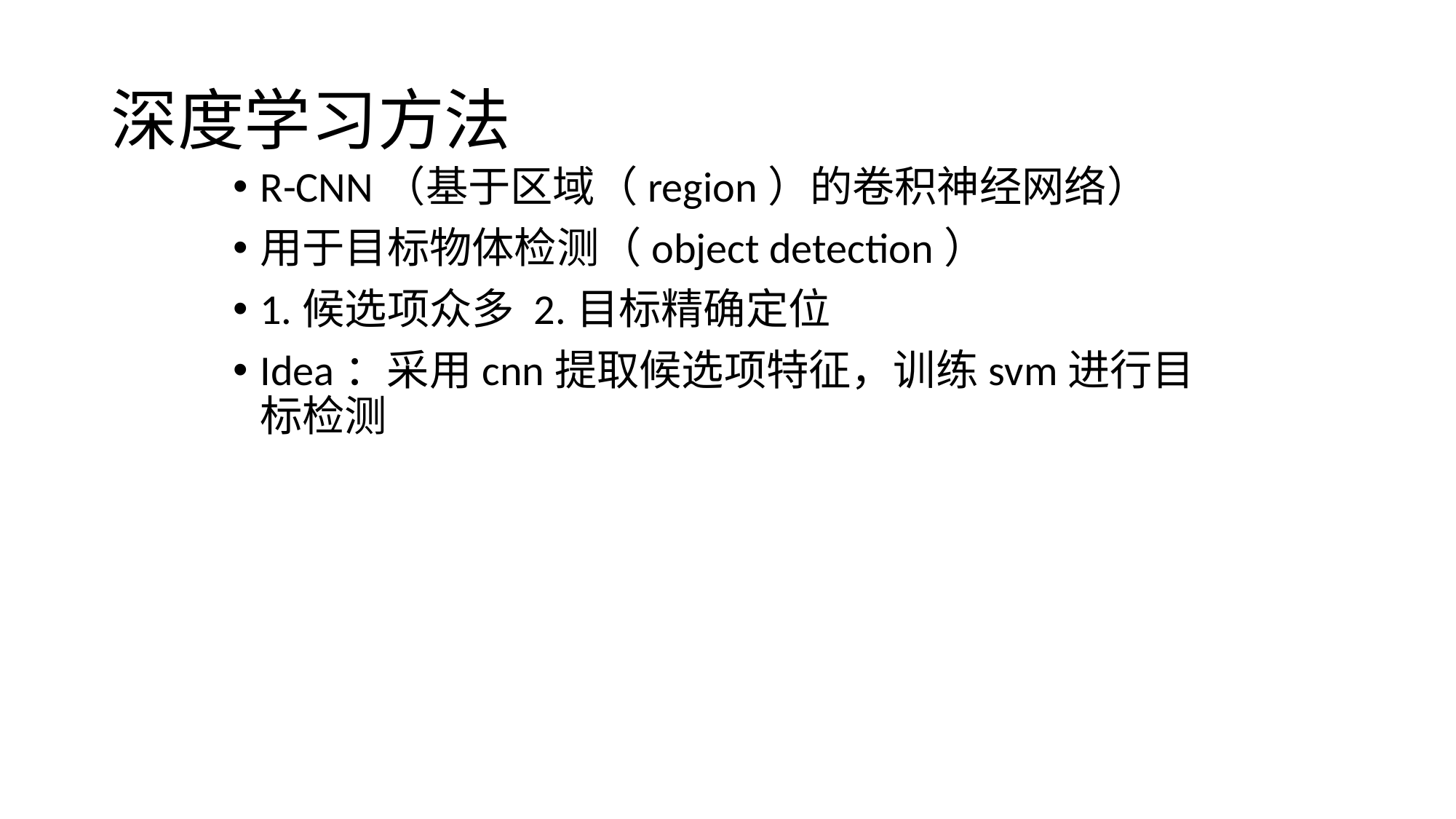

# 深度学习方法
R-CNN（基于区域（region）的卷积神经网络）
用于目标物体检测（object detection）
1.候选项众多 2.目标精确定位
Idea：采用cnn提取候选项特征，训练svm进行目标检测